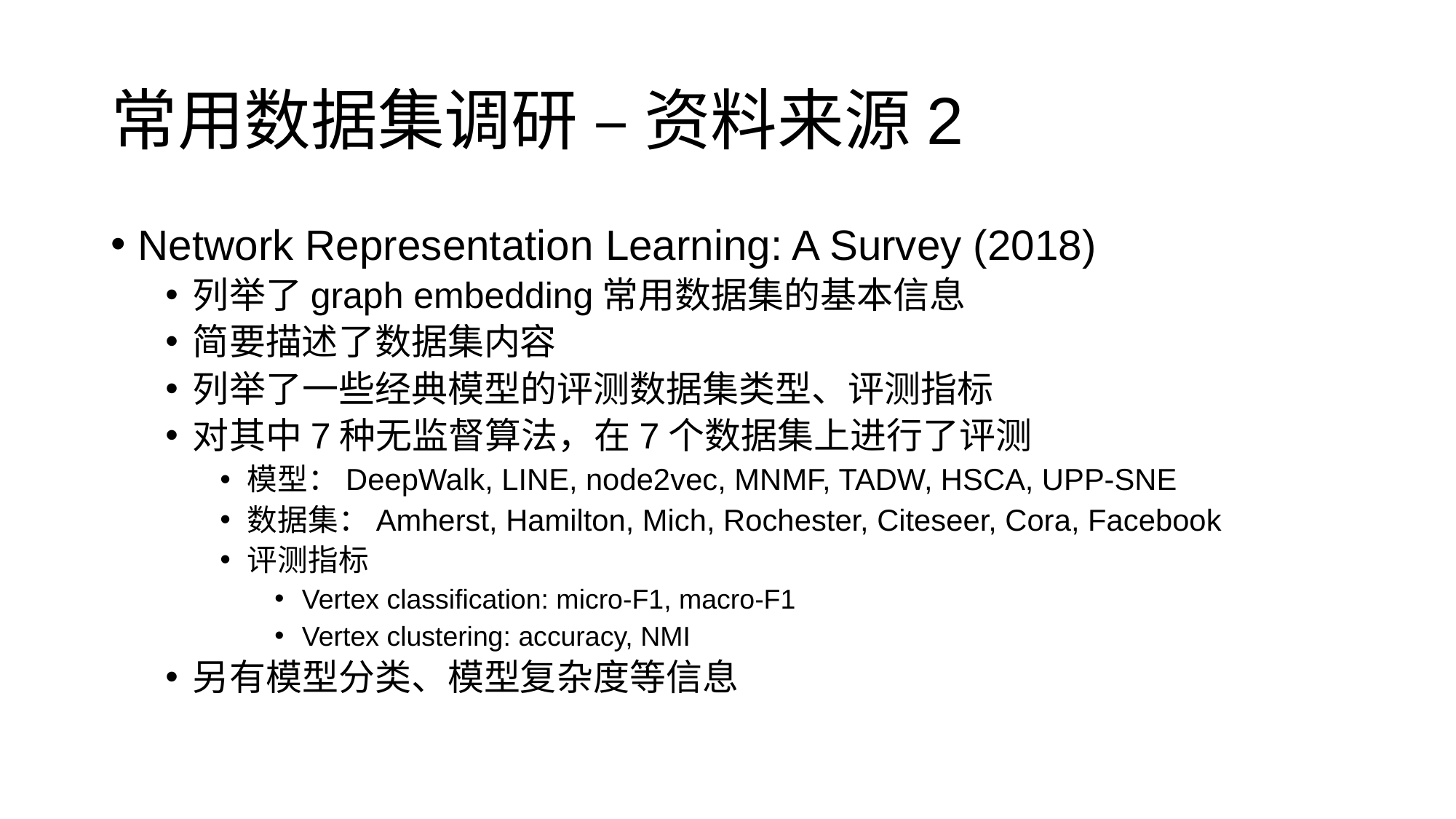

# 常用数据集调研 – 资料来源2
Network Representation Learning: A Survey (2018)
列举了graph embedding常用数据集的基本信息
简要描述了数据集内容
列举了一些经典模型的评测数据集类型、评测指标
对其中7种无监督算法，在7个数据集上进行了评测
模型：DeepWalk, LINE, node2vec, MNMF, TADW, HSCA, UPP-SNE
数据集：Amherst, Hamilton, Mich, Rochester, Citeseer, Cora, Facebook
评测指标
Vertex classification: micro-F1, macro-F1
Vertex clustering: accuracy, NMI
另有模型分类、模型复杂度等信息